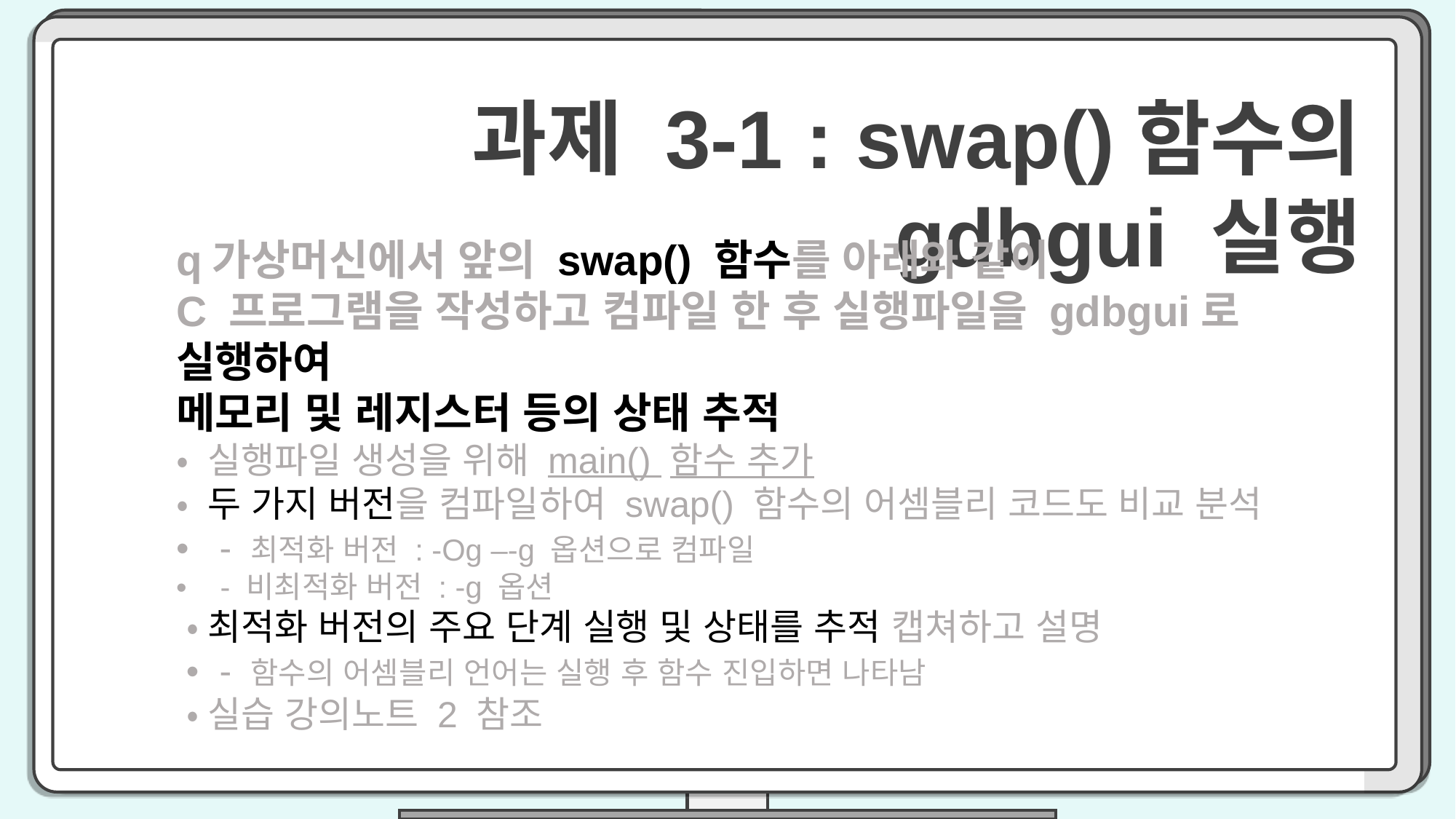

과제 3-1 : swap()함수의 gdbgui 실행
q가상머신에서 앞의 swap() 함수를 아래와 같이
C 프로그램을 작성하고 컴파일 한 후 실행파일을 gdbgui로 실행하여
메모리 및 레지스터 등의 상태 추적
• 실행파일 생성을 위해 main() 함수 추가
• 두 가지 버전을 컴파일하여 swap() 함수의 어셈블리 코드도 비교 분석
•   - 최적화 버전 : -Og –-g 옵션으로 컴파일
•    - 비최적화 버전 : -g 옵션
 •최적화 버전의 주요 단계 실행 및 상태를 추적 캡쳐하고 설명
 •  - 함수의 어셈블리 언어는 실행 후 함수 진입하면 나타남
 •실습 강의노트 2 참조